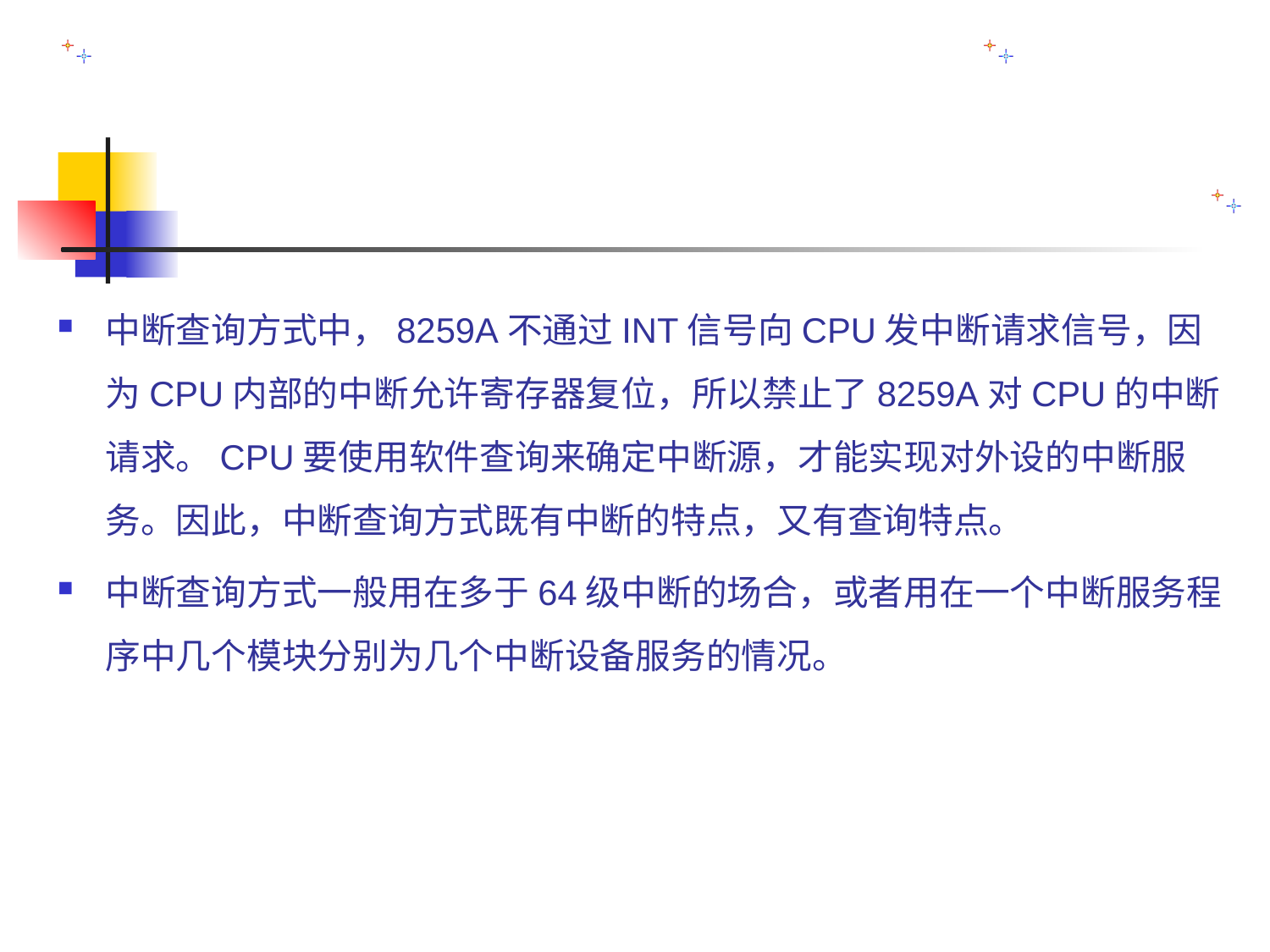

中断查询方式中，8259A不通过INT信号向CPU发中断请求信号，因为CPU内部的中断允许寄存器复位，所以禁止了8259A对CPU的中断请求。CPU要使用软件查询来确定中断源，才能实现对外设的中断服务。因此，中断查询方式既有中断的特点，又有查询特点。
中断查询方式一般用在多于64级中断的场合，或者用在一个中断服务程序中几个模块分别为几个中断设备服务的情况。